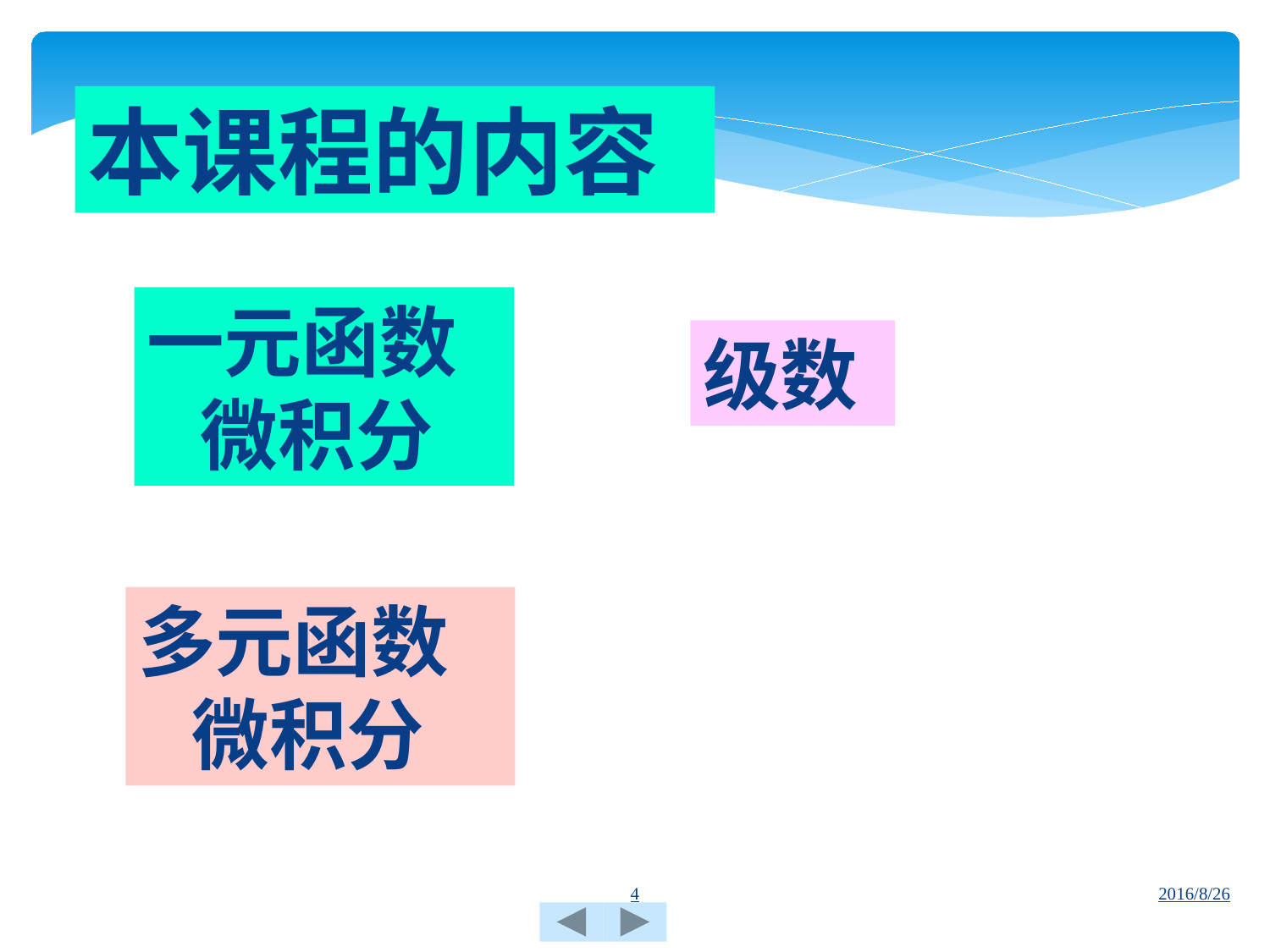

本课程的内容
一元函数
  微积分
级数
多元函数
  微积分
4
2016/8/26